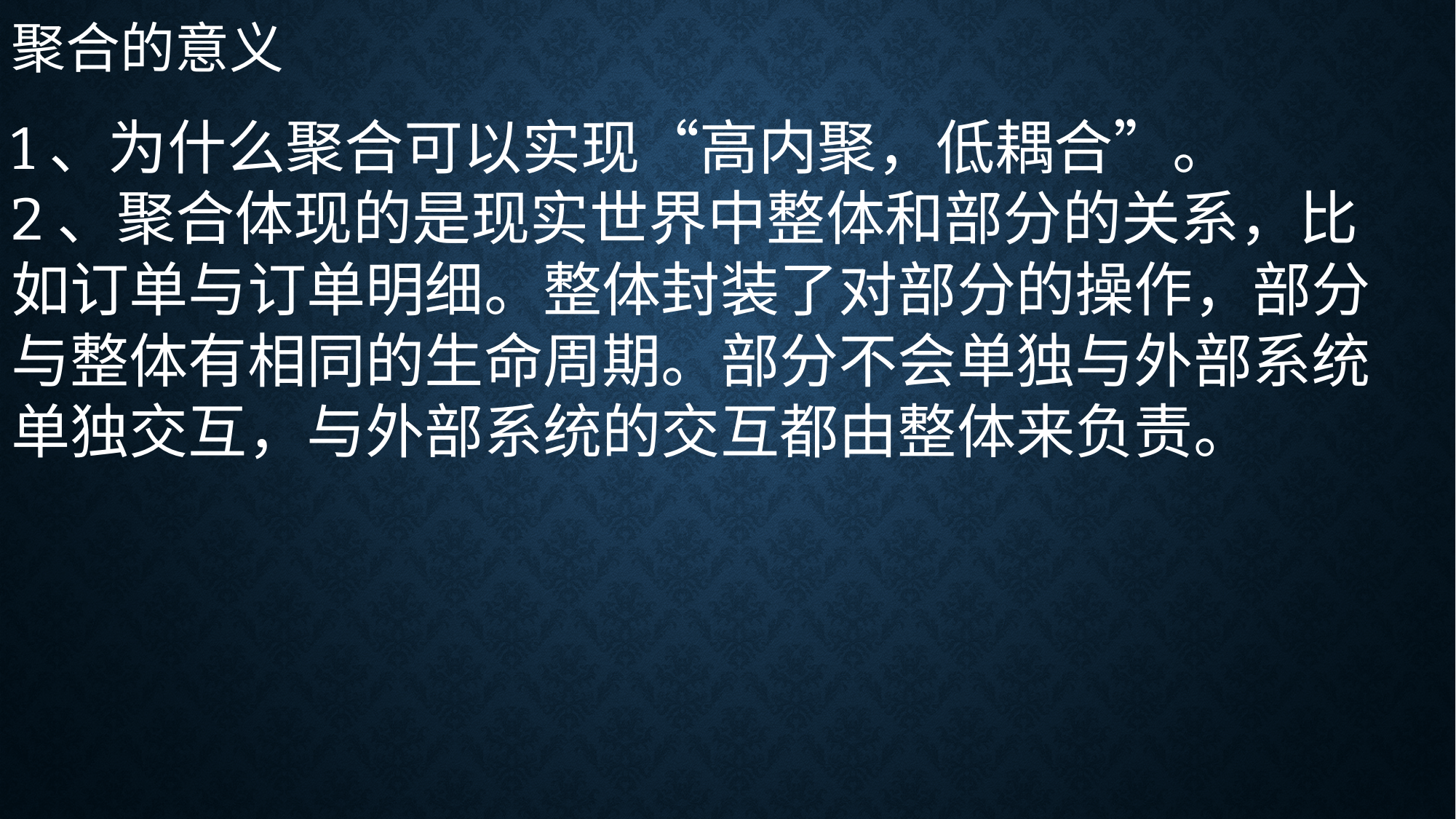

聚合的意义
1、为什么聚合可以实现“高内聚，低耦合”。
2、聚合体现的是现实世界中整体和部分的关系，比如订单与订单明细。整体封装了对部分的操作，部分与整体有相同的生命周期。部分不会单独与外部系统单独交互，与外部系统的交互都由整体来负责。